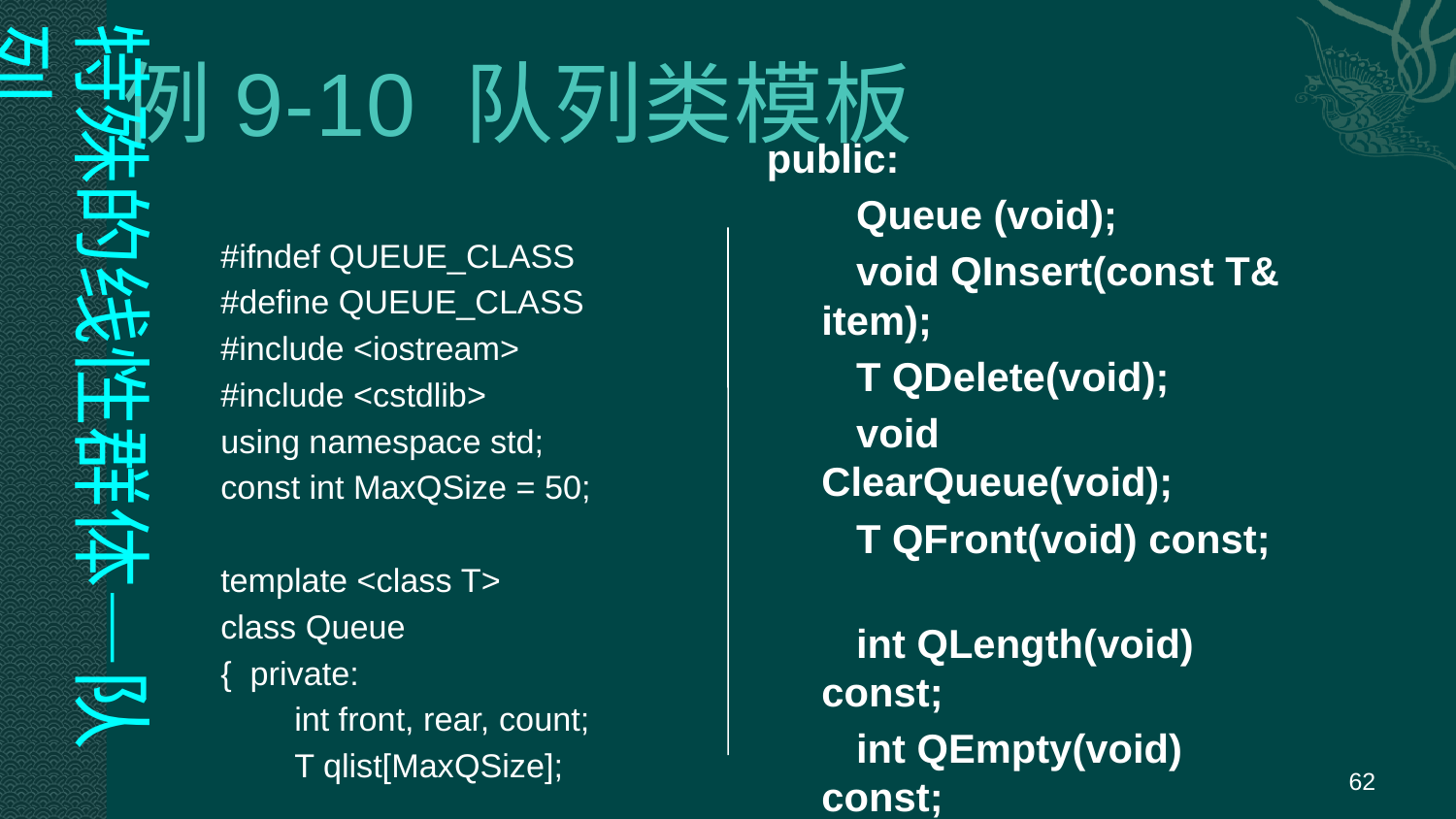

特殊的线性群体—队列
# 例9-10 队列类模板
public:
        Queue (void);
        void QInsert(const T& item);
        T QDelete(void);
        void ClearQueue(void);
        T QFront(void) const;
        int QLength(void) const;
        int QEmpty(void) const;
        int QFull(void) const;
};
//成员函数的实现略
#ifndef QUEUE_CLASS
#define QUEUE_CLASS
#include <iostream>
#include <cstdlib>
using namespace std;
const int MaxQSize = 50;

template <class T>
class Queue
{  private:
        int front, rear, count;
        T qlist[MaxQSize];

62